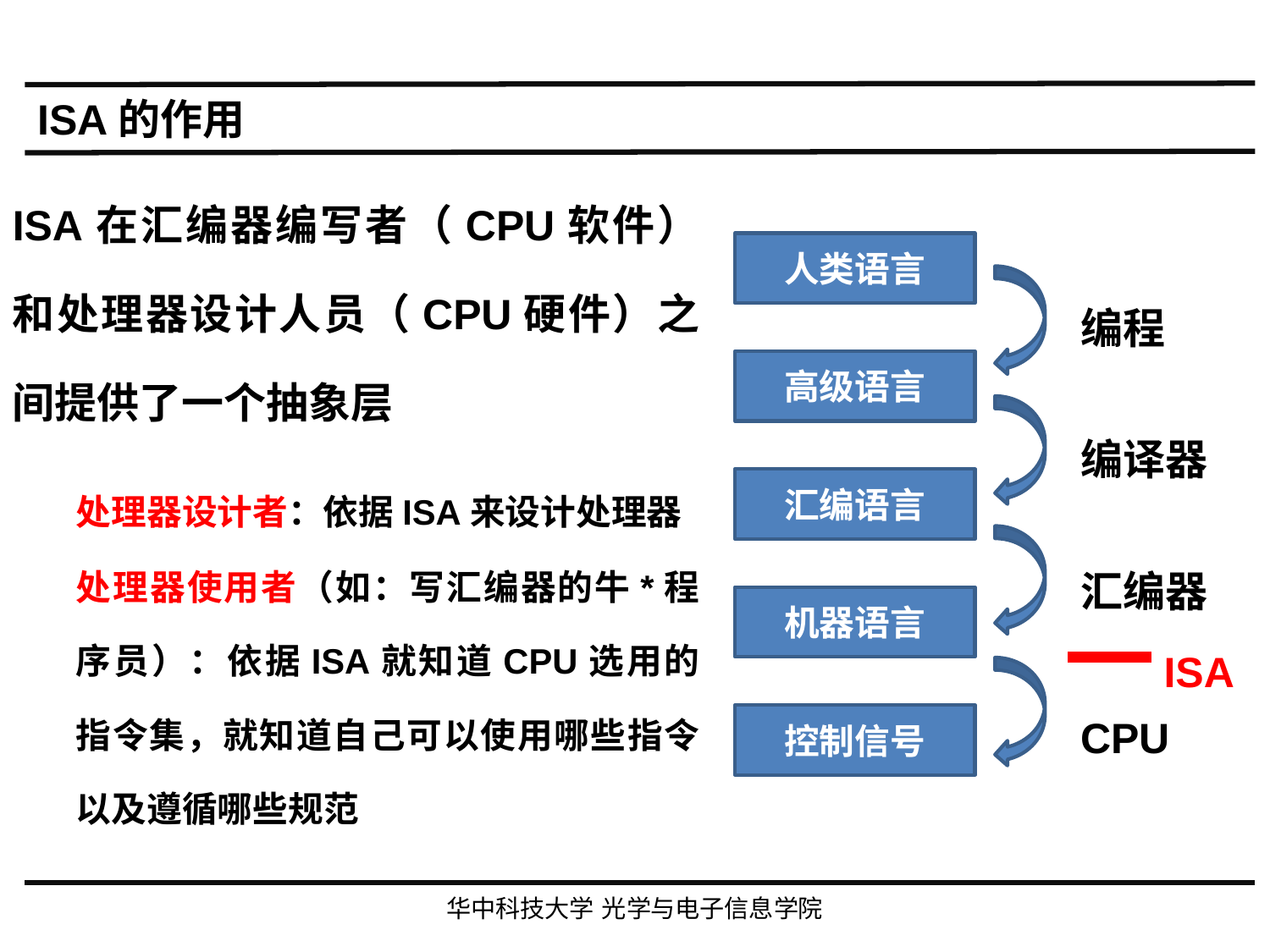

ISA的作用
ISA在汇编器编写者（CPU软件）和处理器设计人员（CPU硬件）之间提供了一个抽象层
人类语言
编程

高级语言
编译器

处理器设计者：依据ISA来设计处理器
汇编语言
汇编器

处理器使用者（如：写汇编器的牛*程序员）：依据ISA就知道CPU选用的指令集，就知道自己可以使用哪些指令以及遵循哪些规范
机器语言
ISA

CPU
控制信号
华中科技大学 光学与电子信息学院